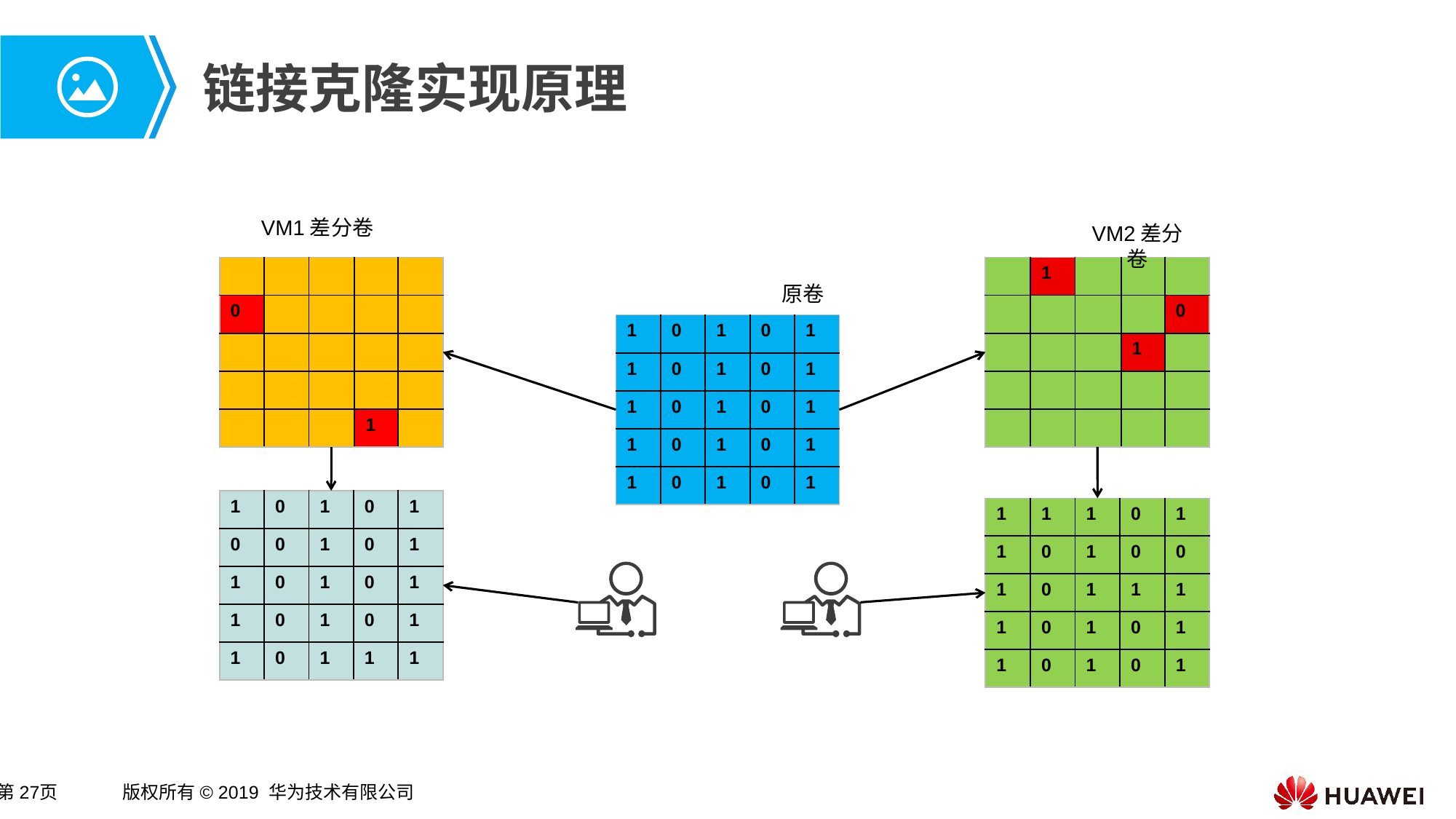

# 链接克隆实现原理
VM1差分卷
VM2差分卷
|  |  |  |  |  |
| --- | --- | --- | --- | --- |
| 0 |  |  |  |  |
|  |  |  |  |  |
|  |  |  |  |  |
|  |  |  | 1 |  |
|  | 1 |  |  |  |
| --- | --- | --- | --- | --- |
|  |  |  |  | 0 |
|  |  |  | 1 |  |
|  |  |  |  |  |
|  |  |  |  |  |
原卷
| 1 | 0 | 1 | 0 | 1 |
| --- | --- | --- | --- | --- |
| 1 | 0 | 1 | 0 | 1 |
| 1 | 0 | 1 | 0 | 1 |
| 1 | 0 | 1 | 0 | 1 |
| 1 | 0 | 1 | 0 | 1 |
| 1 | 0 | 1 | 0 | 1 |
| --- | --- | --- | --- | --- |
| 0 | 0 | 1 | 0 | 1 |
| 1 | 0 | 1 | 0 | 1 |
| 1 | 0 | 1 | 0 | 1 |
| 1 | 0 | 1 | 1 | 1 |
| 1 | 1 | 1 | 0 | 1 |
| --- | --- | --- | --- | --- |
| 1 | 0 | 1 | 0 | 0 |
| 1 | 0 | 1 | 1 | 1 |
| 1 | 0 | 1 | 0 | 1 |
| 1 | 0 | 1 | 0 | 1 |